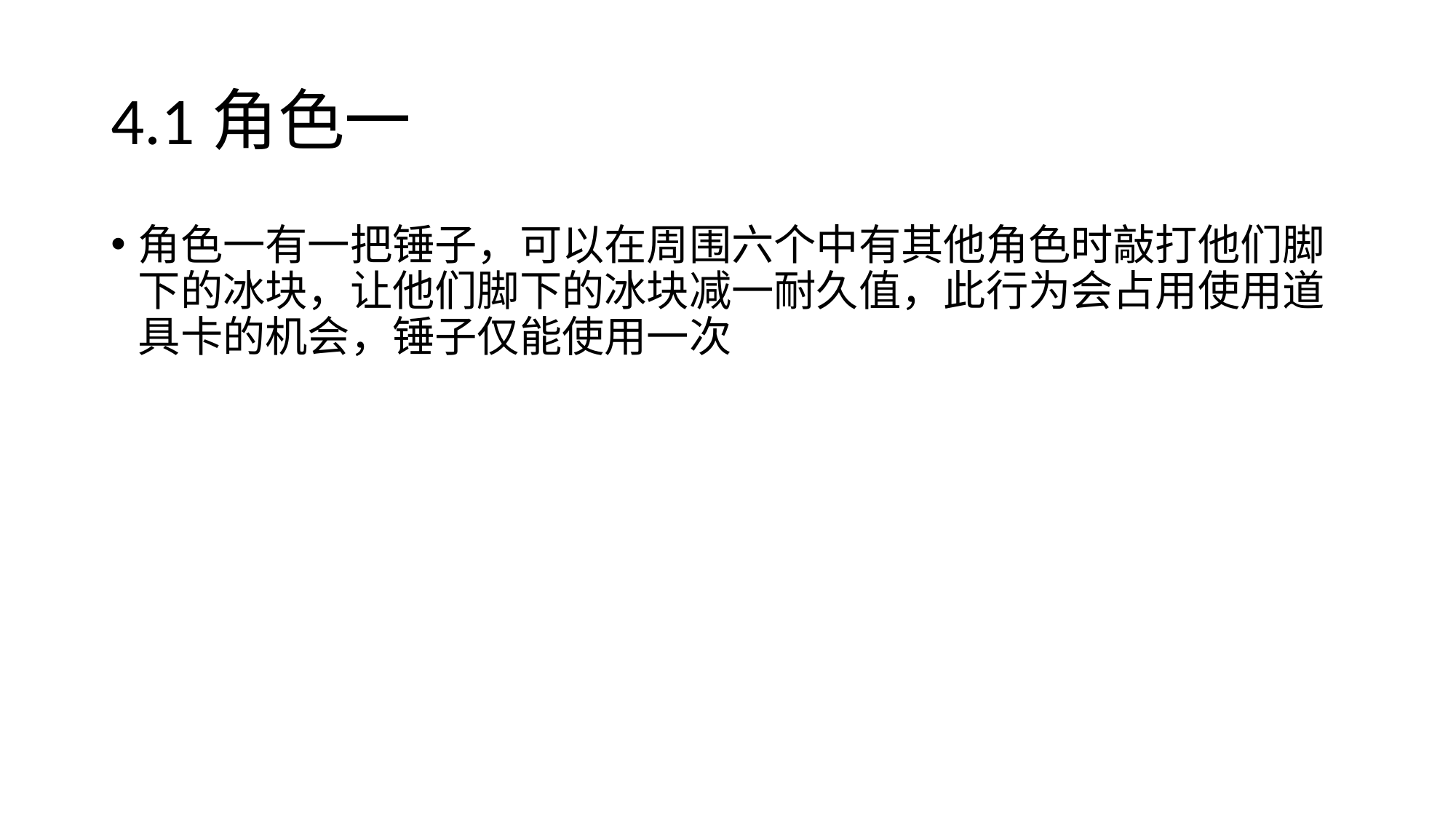

# 4.1角色一
角色一有一把锤子，可以在周围六个中有其他角色时敲打他们脚下的冰块，让他们脚下的冰块减一耐久值，此行为会占用使用道具卡的机会，锤子仅能使用一次